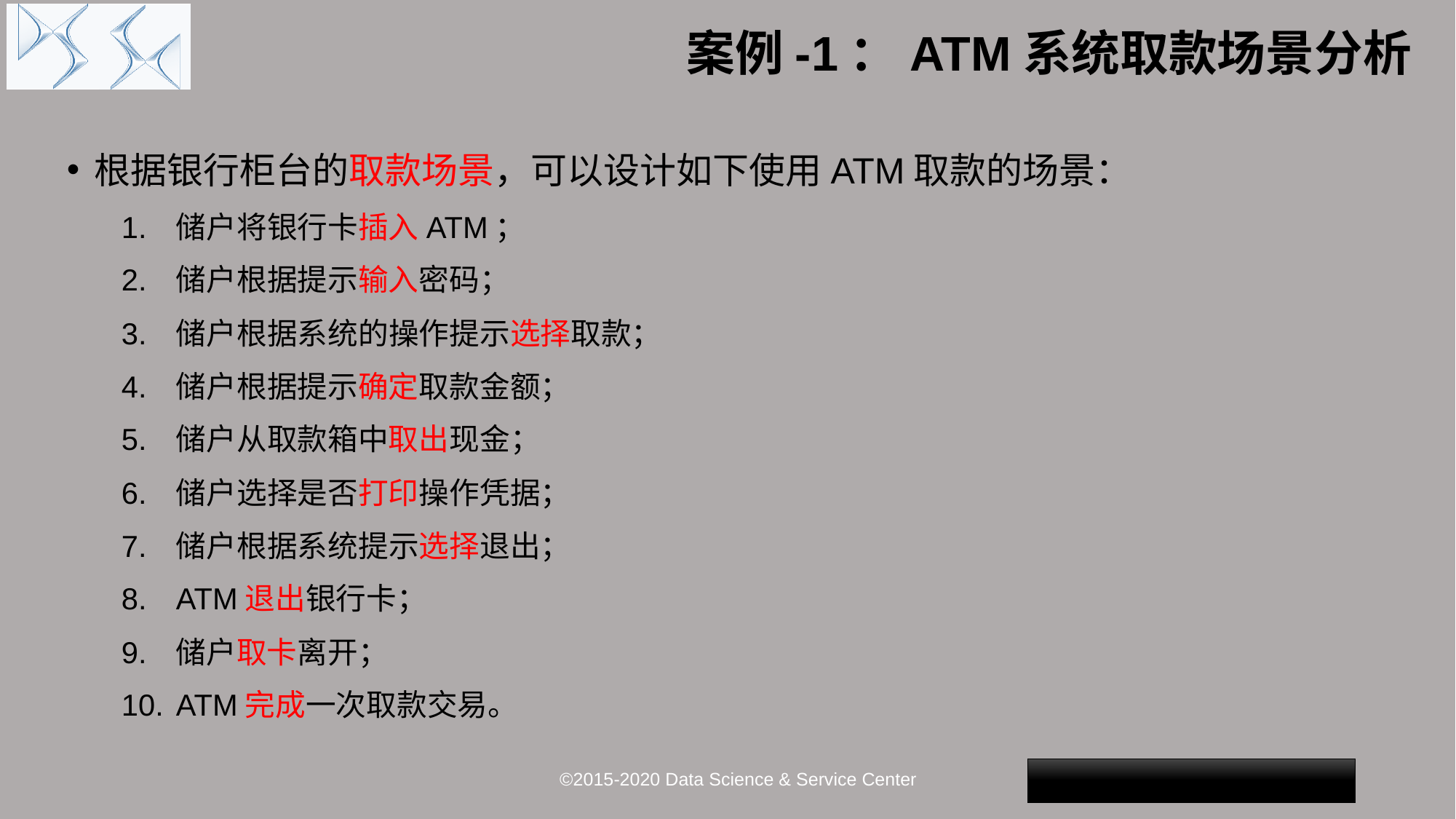

# 案例-1：ATM系统取款场景分析
根据银行柜台的取款场景，可以设计如下使用ATM取款的场景：
储户将银行卡插入ATM；
储户根据提示输入密码；
储户根据系统的操作提示选择取款；
储户根据提示确定取款金额；
储户从取款箱中取出现金；
储户选择是否打印操作凭据；
储户根据系统提示选择退出；
ATM退出银行卡；
储户取卡离开；
ATM完成一次取款交易。

©2015-2020 Data Science & Service Center
44